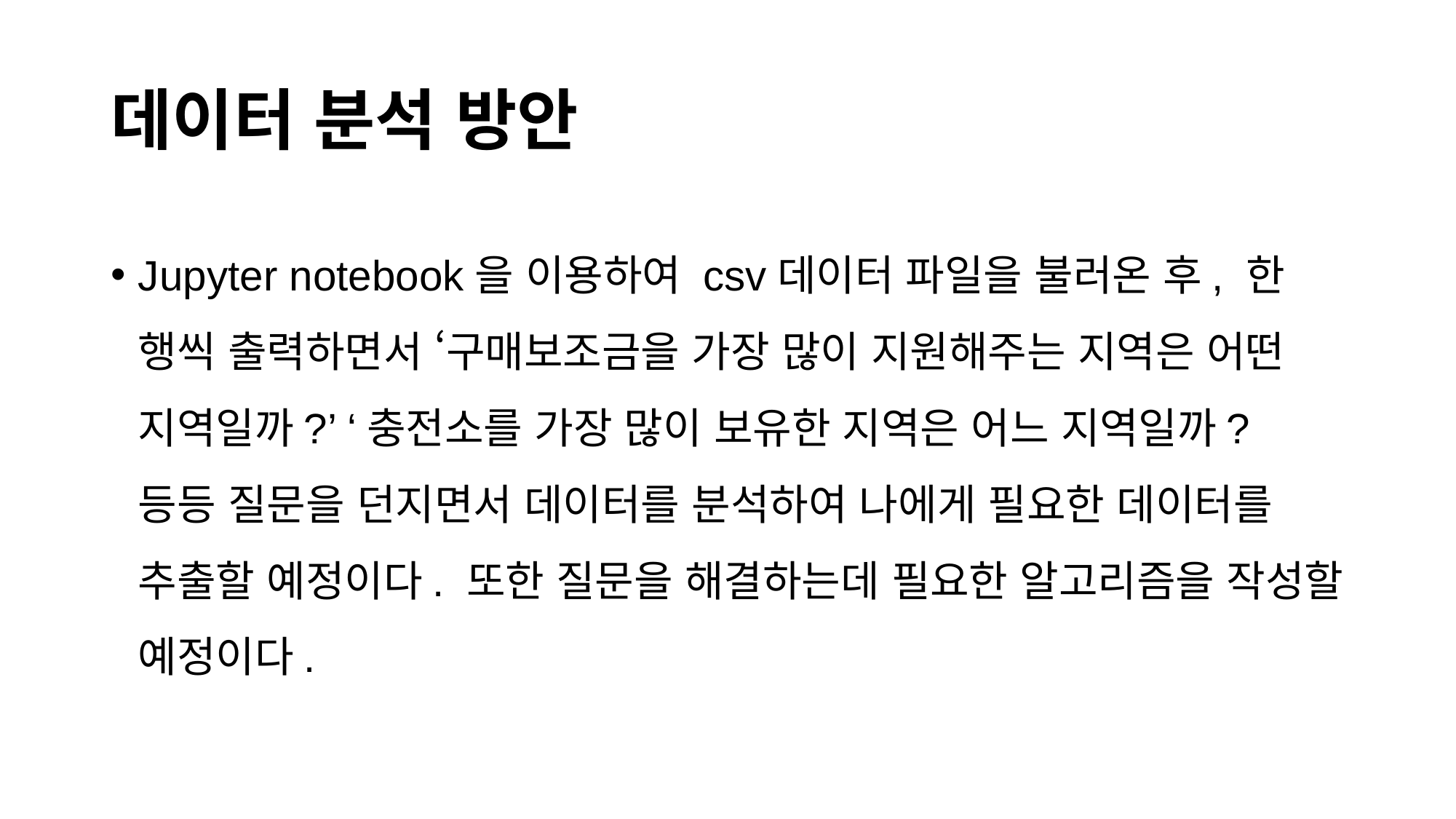

# 데이터 분석 방안
Jupyter notebook을 이용하여 csv데이터 파일을 불러온 후, 한 행씩 출력하면서 ‘구매보조금을 가장 많이 지원해주는 지역은 어떤 지역일까?’ ‘충전소를 가장 많이 보유한 지역은 어느 지역일까? 등등 질문을 던지면서 데이터를 분석하여 나에게 필요한 데이터를 추출할 예정이다. 또한 질문을 해결하는데 필요한 알고리즘을 작성할 예정이다.